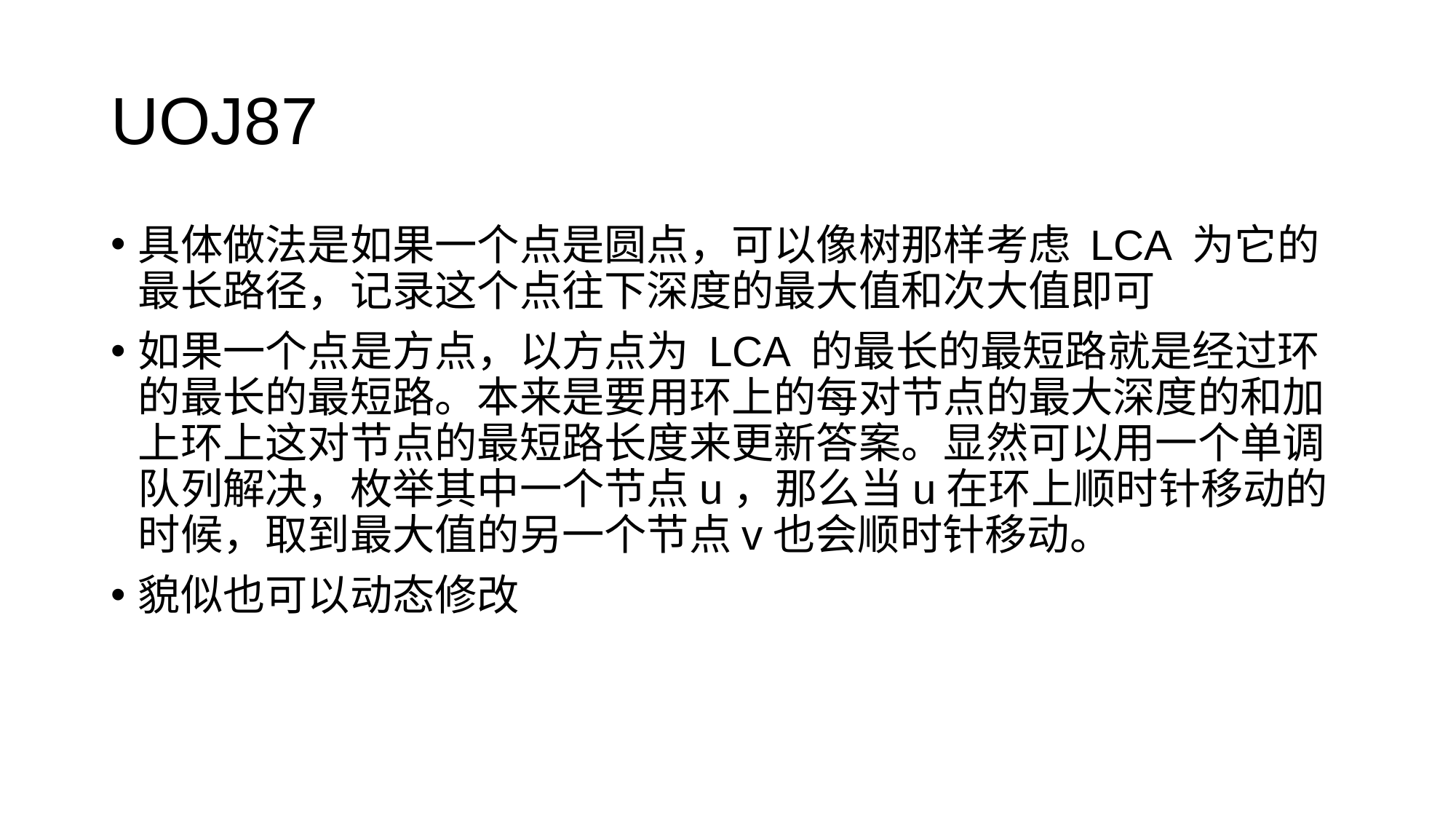

# UOJ87
具体做法是如果一个点是圆点，可以像树那样考虑 LCA 为它的最长路径，记录这个点往下深度的最大值和次大值即可
如果一个点是方点，以方点为 LCA 的最长的最短路就是经过环的最长的最短路。本来是要用环上的每对节点的最大深度的和加上环上这对节点的最短路长度来更新答案。显然可以用一个单调队列解决，枚举其中一个节点u，那么当u在环上顺时针移动的时候，取到最大值的另一个节点v也会顺时针移动。
貌似也可以动态修改